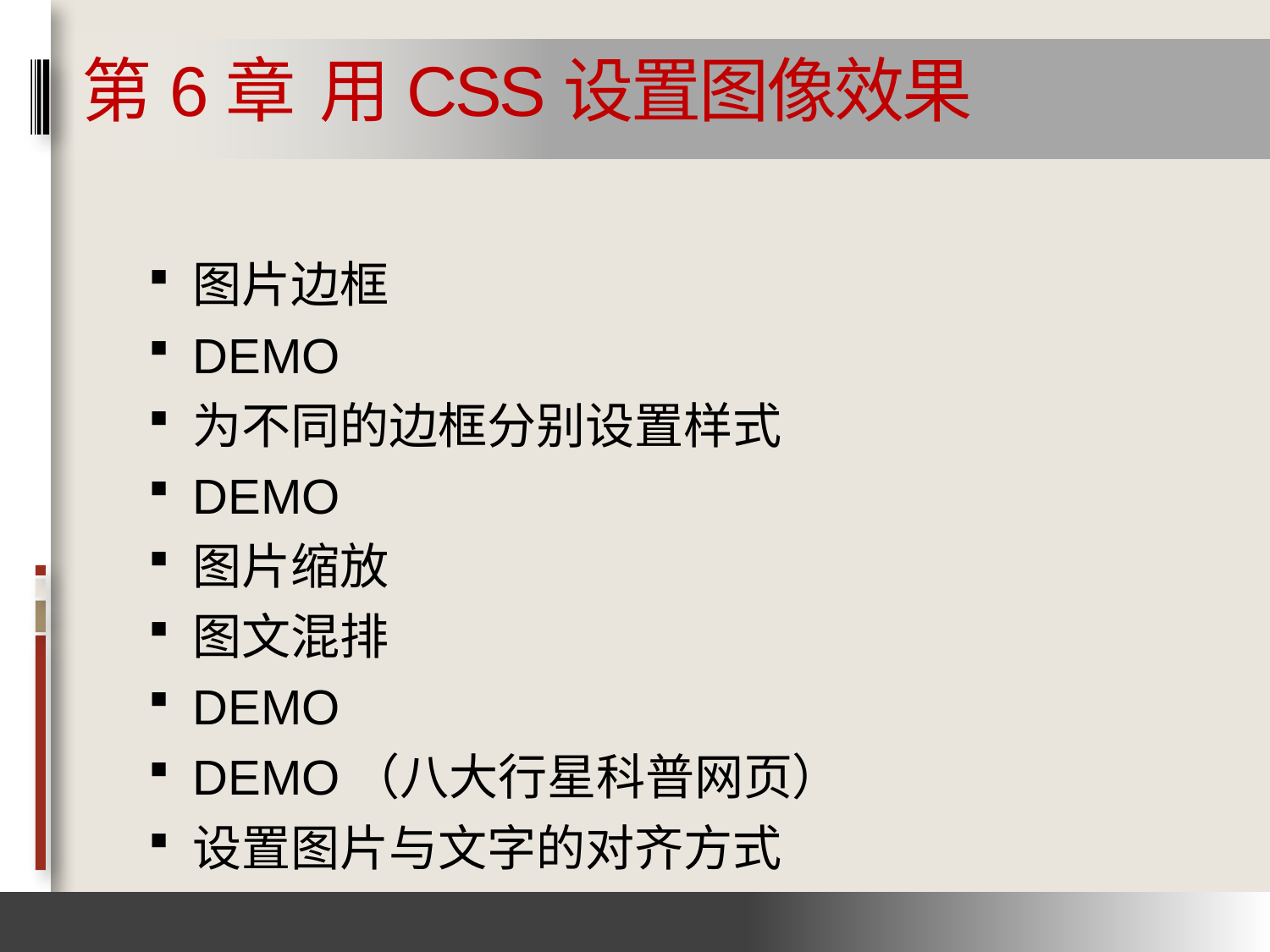

# 第6章  用CSS设置图像效果
图片边框
DEMO
为不同的边框分别设置样式
DEMO
图片缩放
图文混排
DEMO
DEMO（八大行星科普网页）
设置图片与文字的对齐方式